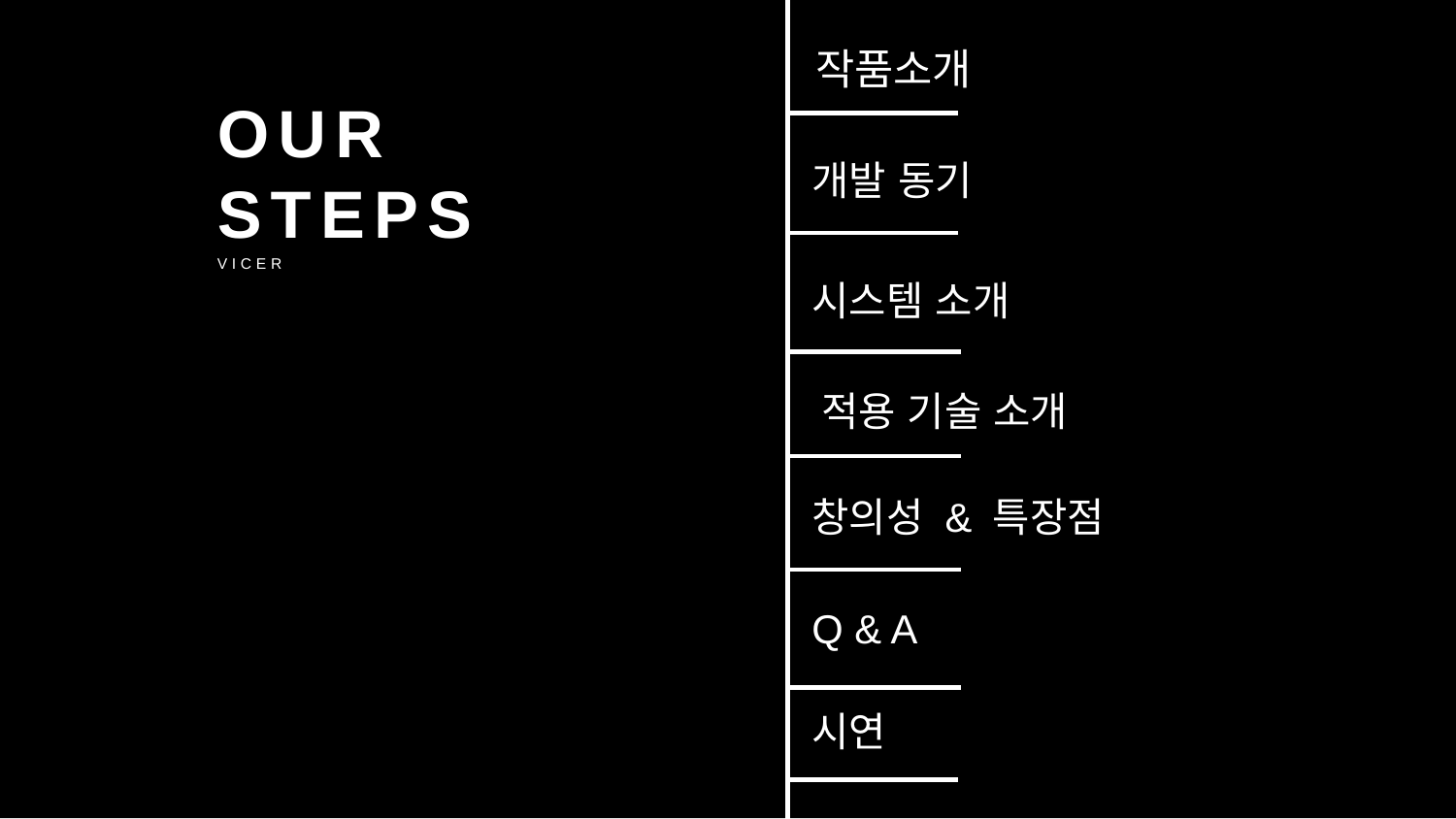

작품소개
OUR
STEPS
개발 동기
VICER
시스템 소개
 적용 기술 소개
창의성 & 특장점
Q & A
시연